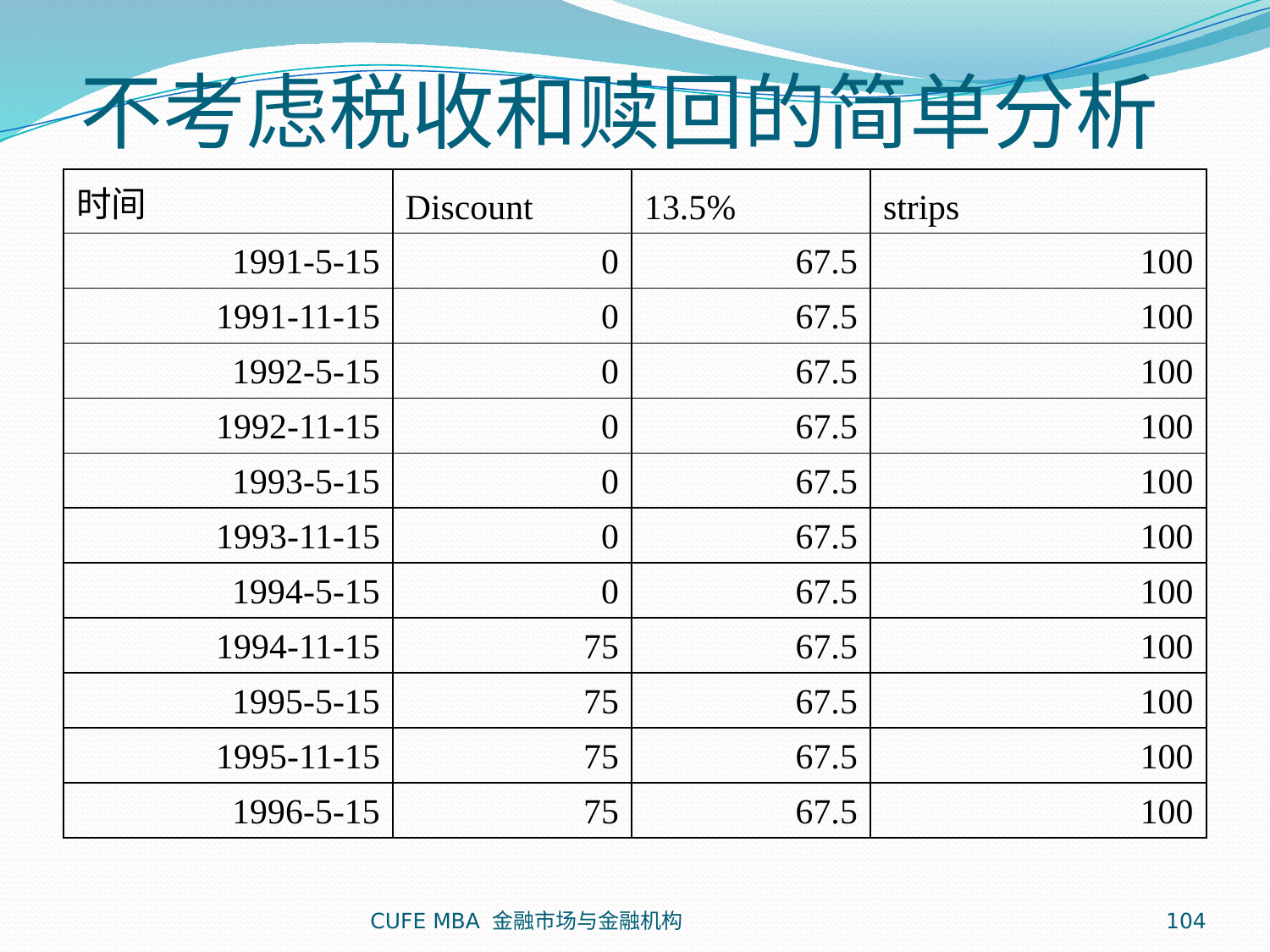

# 不考虑税收和赎回的简单分析
| 时间 | Discount | 13.5% | strips |
| --- | --- | --- | --- |
| 1991-5-15 | 0 | 67.5 | 100 |
| 1991-11-15 | 0 | 67.5 | 100 |
| 1992-5-15 | 0 | 67.5 | 100 |
| 1992-11-15 | 0 | 67.5 | 100 |
| 1993-5-15 | 0 | 67.5 | 100 |
| 1993-11-15 | 0 | 67.5 | 100 |
| 1994-5-15 | 0 | 67.5 | 100 |
| 1994-11-15 | 75 | 67.5 | 100 |
| 1995-5-15 | 75 | 67.5 | 100 |
| 1995-11-15 | 75 | 67.5 | 100 |
| 1996-5-15 | 75 | 67.5 | 100 |
CUFE MBA 金融市场与金融机构
104